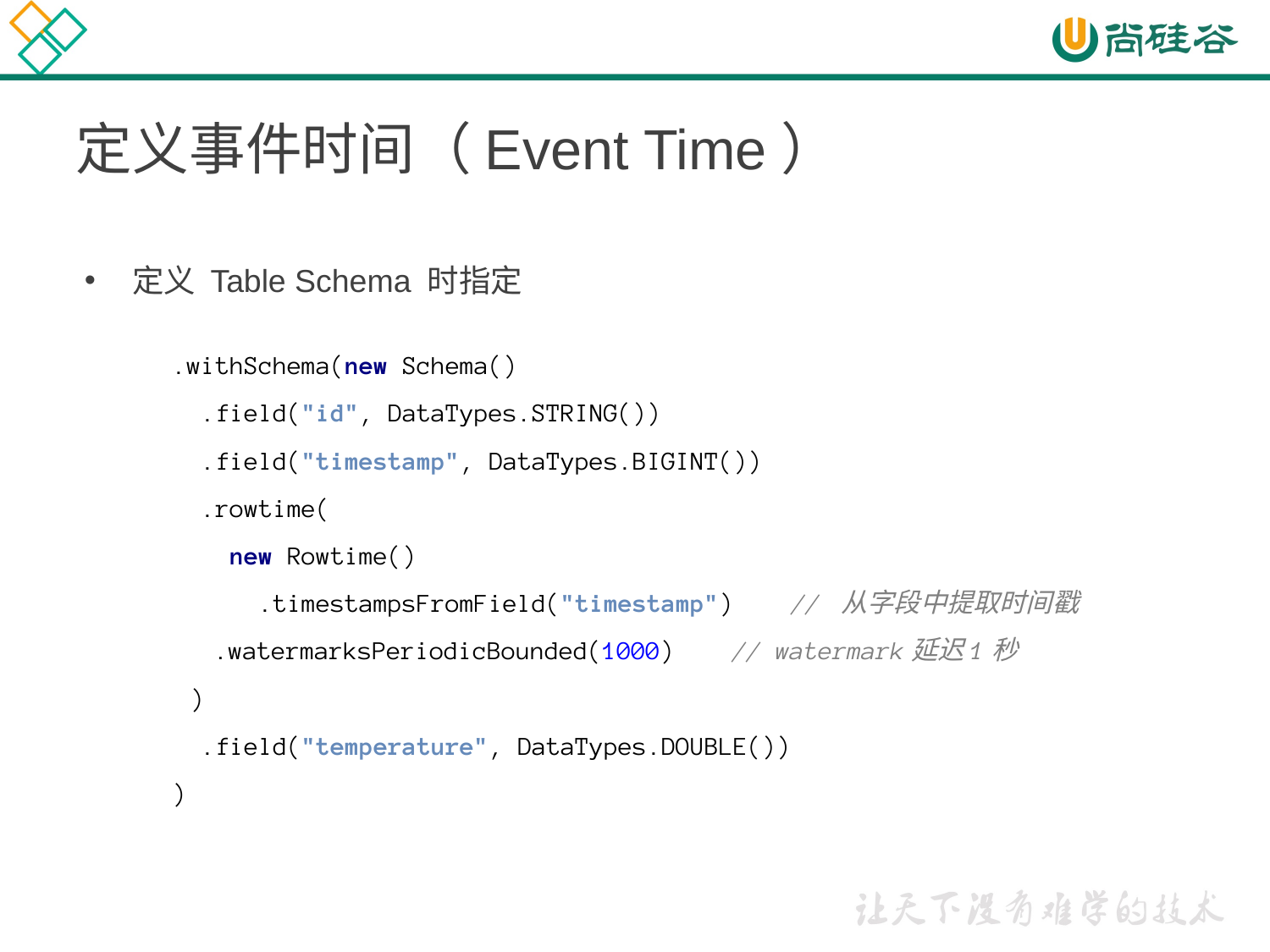

定义事件时间（Event Time）
定义 Table Schema 时指定
.withSchema(new Schema()
  .field("id", DataTypes.STRING())
  .field("timestamp", DataTypes.BIGINT())
  .rowtime(
    new Rowtime()
      .timestampsFromField("timestamp")    // 从字段中提取时间戳
      .watermarksPeriodicBounded(1000)    // watermark延迟1秒
  )
  .field("temperature", DataTypes.DOUBLE())
)